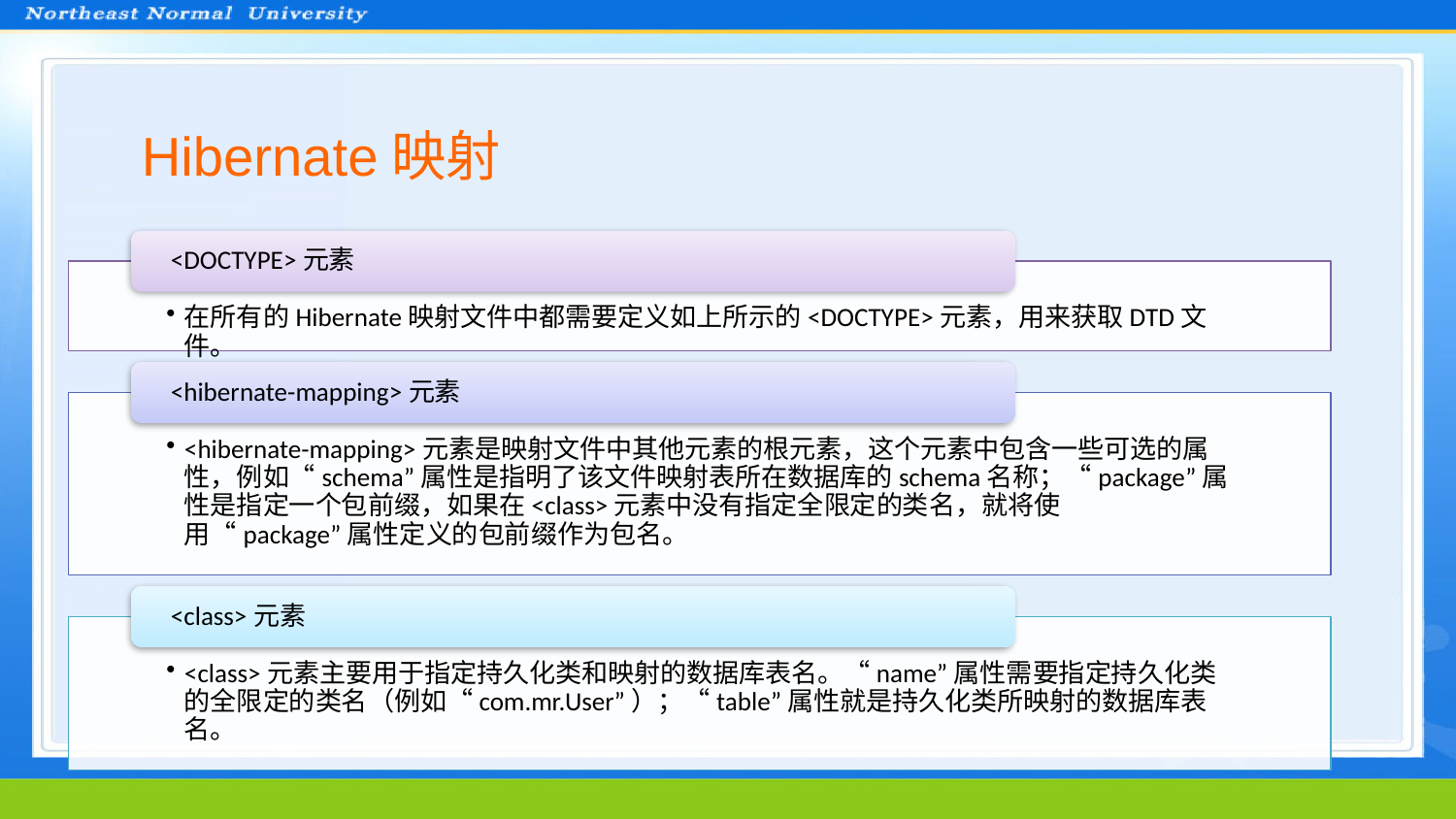

Hibernate映射
在所有的Hibernate映射文件中都需要定义如上所示的<DOCTYPE>元素，用来获取DTD文件。
<DOCTYPE>元素
<hibernate-mapping>元素是映射文件中其他元素的根元素，这个元素中包含一些可选的属性，例如“schema”属性是指明了该文件映射表所在数据库的schema名称；“package”属性是指定一个包前缀，如果在<class>元素中没有指定全限定的类名，就将使用“package”属性定义的包前缀作为包名。
<hibernate-mapping>元素
<class>元素主要用于指定持久化类和映射的数据库表名。“name”属性需要指定持久化类的全限定的类名（例如“com.mr.User”）；“table”属性就是持久化类所映射的数据库表名。
<class>元素